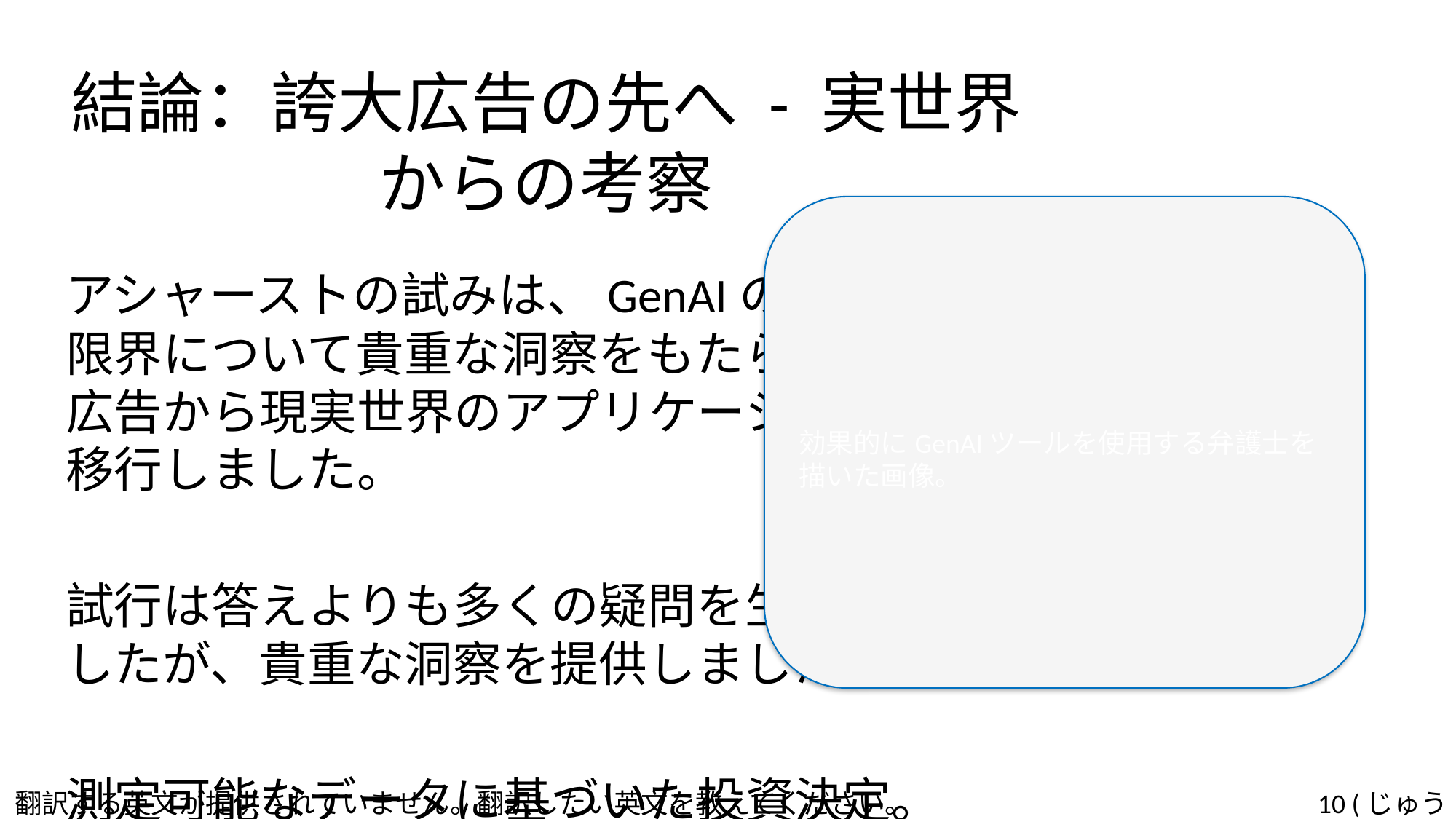

# 結論：誇大広告の先へ - 実世界からの考察

アシャーストの試みは、GenAIの可能性と限界について貴重な洞察をもたらし、誇大広告から現実世界のアプリケーションへと移行しました。

試行は答えよりも多くの疑問を生み出しましたが、貴重な洞察を提供しました。

測定可能なデータに基づいた投資決定。

スタッフの賛同を得るためには、経験主導のアプローチが不可欠。

ユーザーのニーズと、ユーザーがGenAIをどのように使用したいかを理解することに焦点を当てる。

効果的にGenAIツールを使用する弁護士を描いた画像。

申し訳ありませんが、翻訳する英文が提供されていません。翻訳したい英文を教えてください。

10 (じゅう)